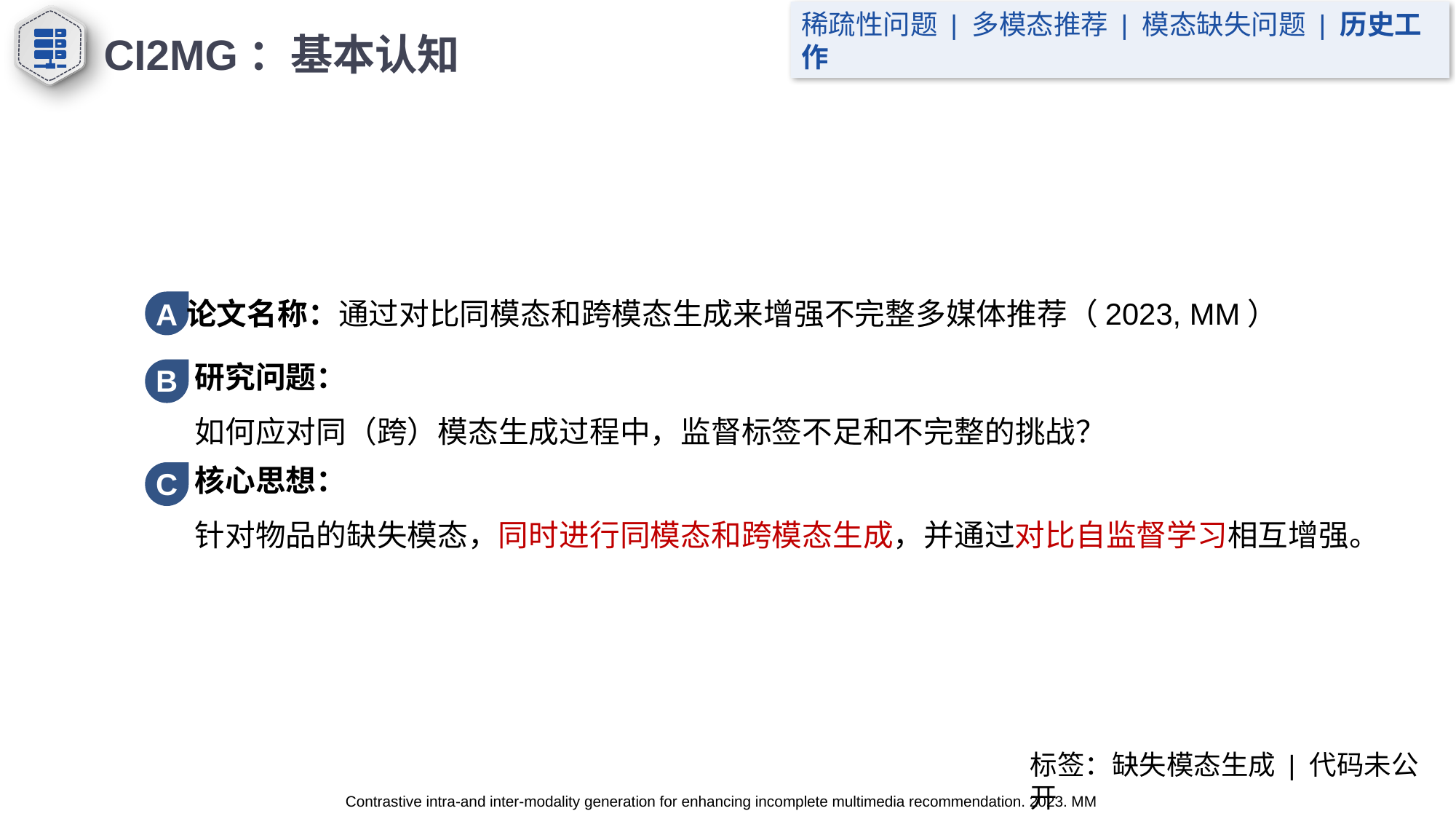

稀疏性问题 | 多模态推荐 | 模态缺失问题 | 历史工作

CI2MG：基本认知

论文名称：通过对比同模态和跨模态生成来增强不完整多媒体推荐（2023, MM）
A

研究问题：
如何应对同（跨）模态生成过程中，监督标签不足和不完整的挑战？
B

核心思想：
针对物品的缺失模态，同时进行同模态和跨模态生成，并通过对比自监督学习相互增强。
C

标签：缺失模态生成 | 代码未公开
Contrastive intra-and inter-modality generation for enhancing incomplete multimedia recommendation. 2023. MM